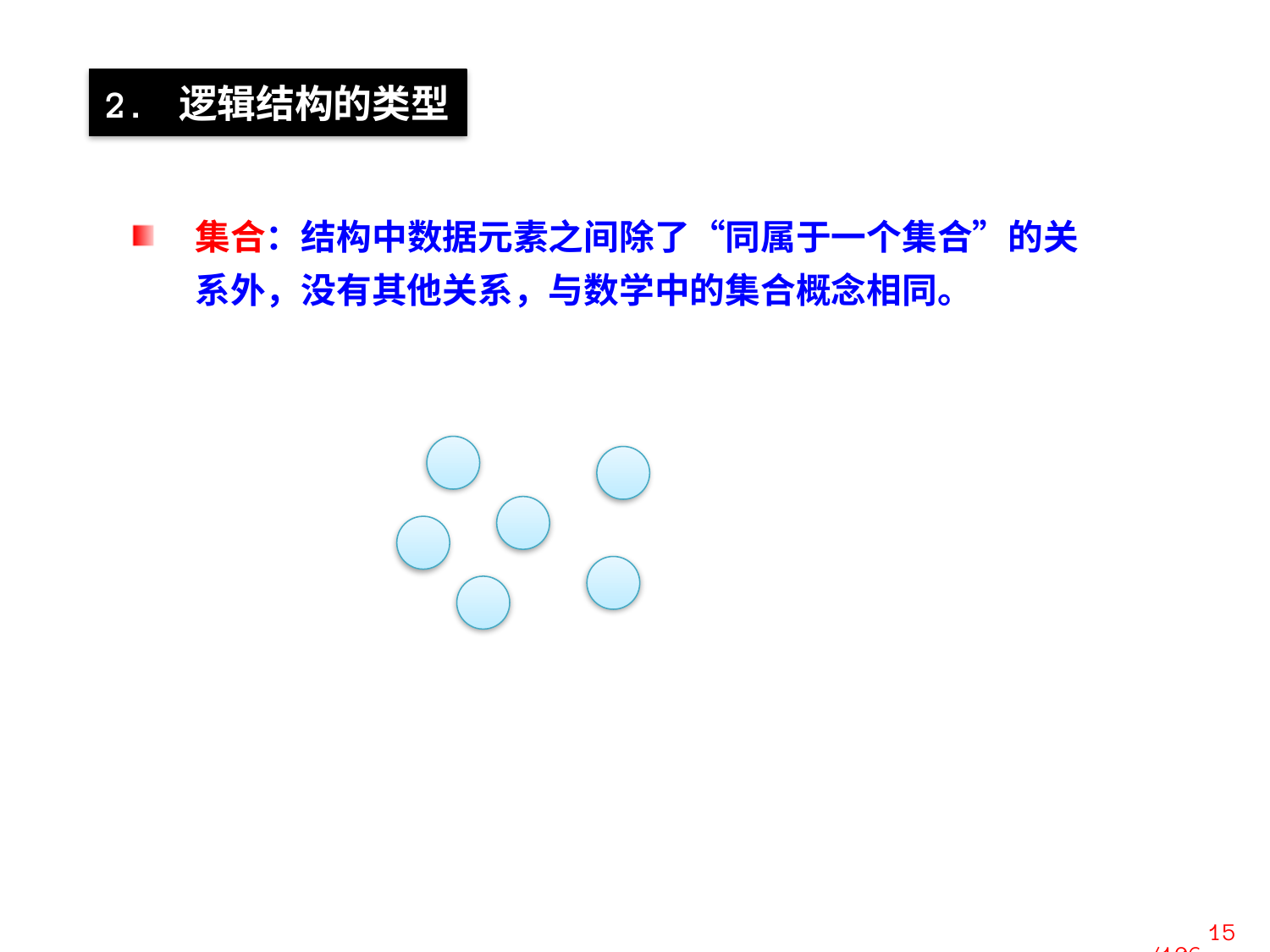

2. 逻辑结构的类型
集合：结构中数据元素之间除了“同属于一个集合”的关系外，没有其他关系，与数学中的集合概念相同。

                 15/106